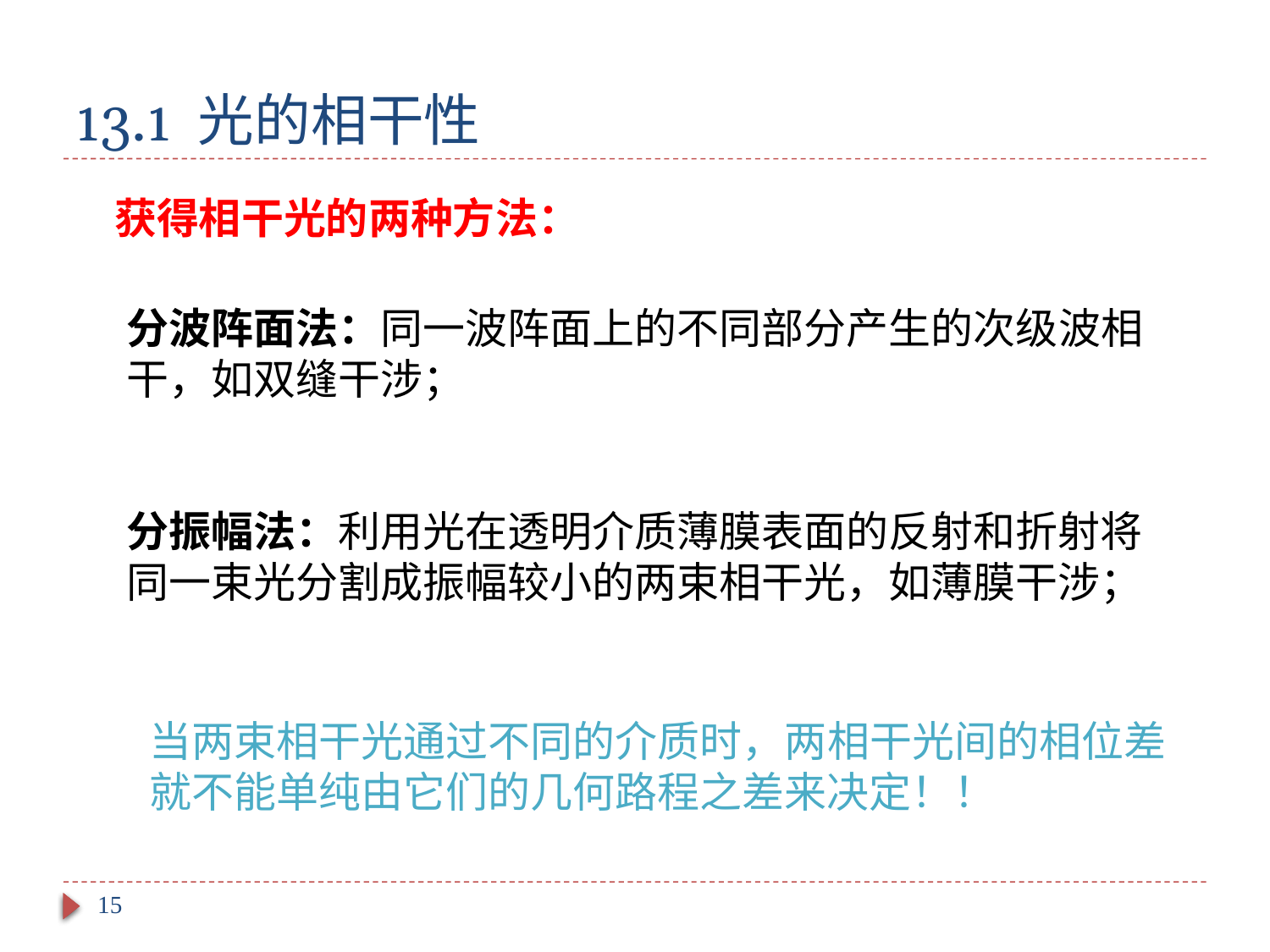

# 13.1 光的相干性
获得相干光的两种方法：
分波阵面法：同一波阵面上的不同部分产生的次级波相干，如双缝干涉；

分振幅法：利用光在透明介质薄膜表面的反射和折射将同一束光分割成振幅较小的两束相干光，如薄膜干涉；
当两束相干光通过不同的介质时，两相干光间的相位差就不能单纯由它们的几何路程之差来决定！！
15